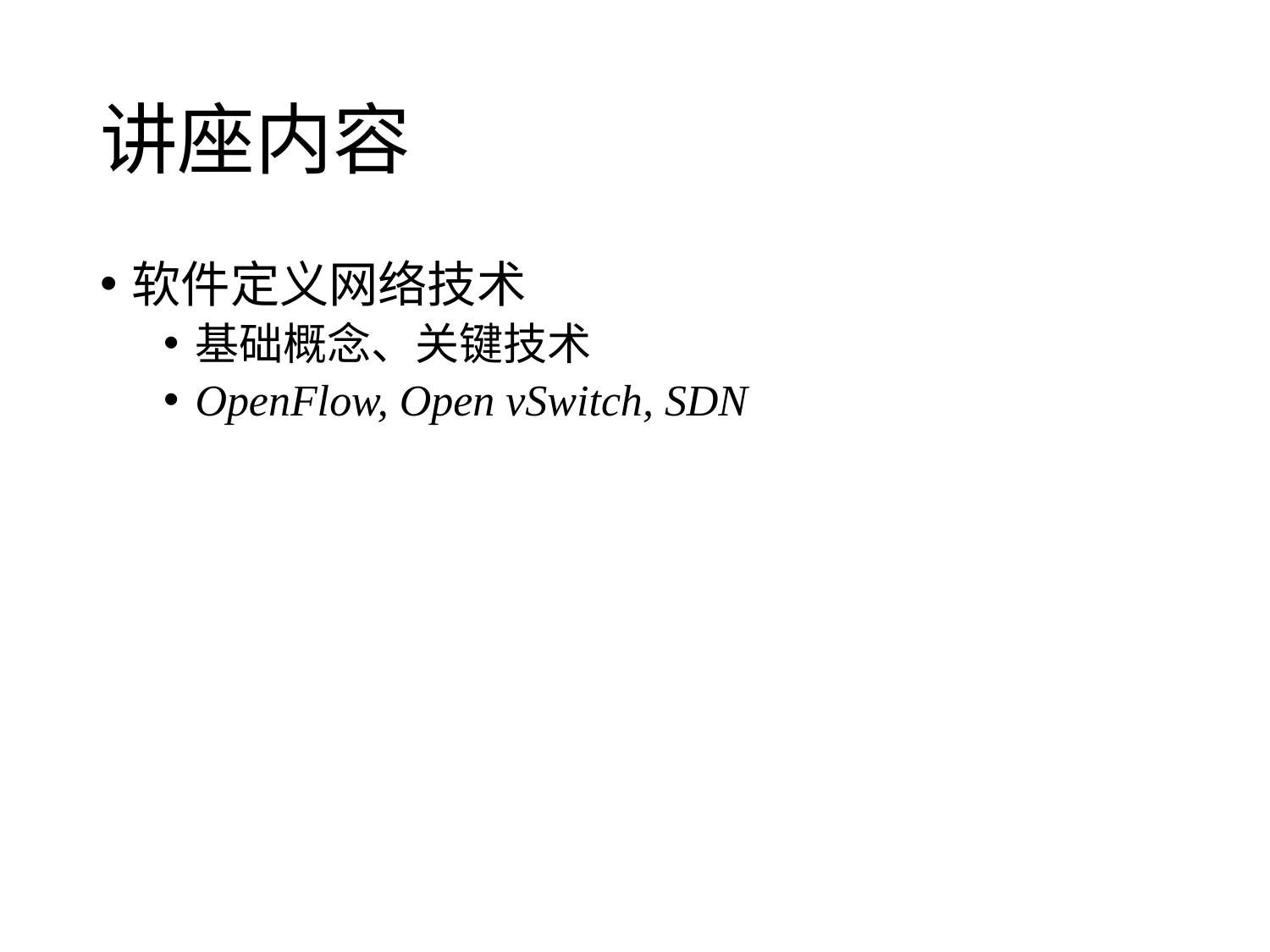

# 讲座内容
软件定义网络技术
基础概念、关键技术
OpenFlow, Open vSwitch, SDN